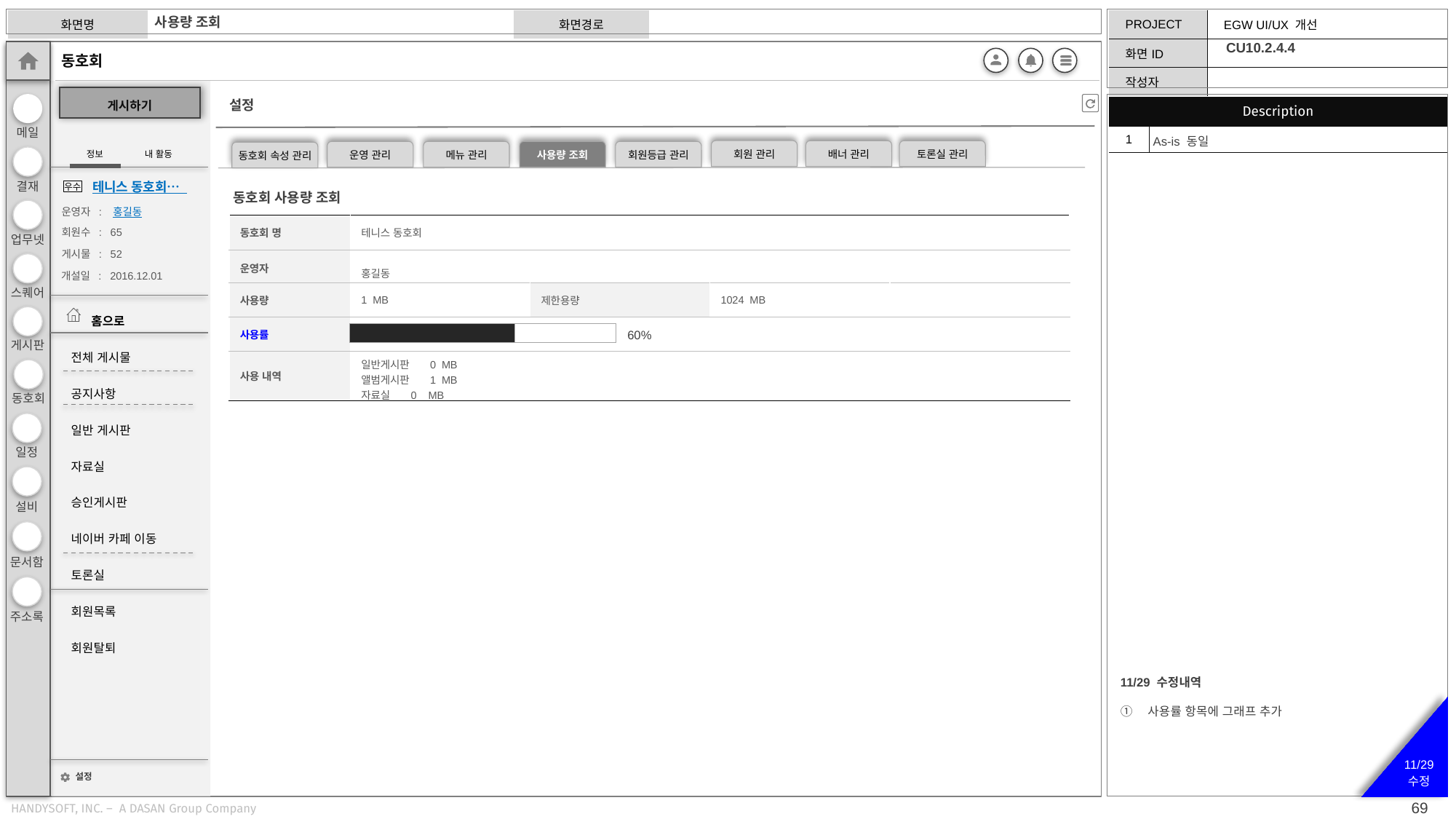

사용량 조회
CU10.2.4.4

설정
| Description |  |
| --- | --- |
| 1 | As-is 동일 |
회원 관리
배너 관리
토론실 관리
운영 관리
메뉴 관리
사용량 조회
회원등급 관리
동호회 속성 관리
동호회 사용량 조회
| 동호회 명 | 테니스 동호회 |  |  |  |
| --- | --- | --- | --- | --- |
| 운영자 | 홍길동 |  |  |  |
| 사용량 | 1 MB | 제한용량 | 1024 MB |  |
| 사용률 |  |  |  |  |
| 사용 내역 | 일반게시판 0 MB 앨범게시판 1 MB 자료실 0 MB |  |  |  |

60%
11/29 수정내역
사용률 항목에 그래프 추가
11/29
수정